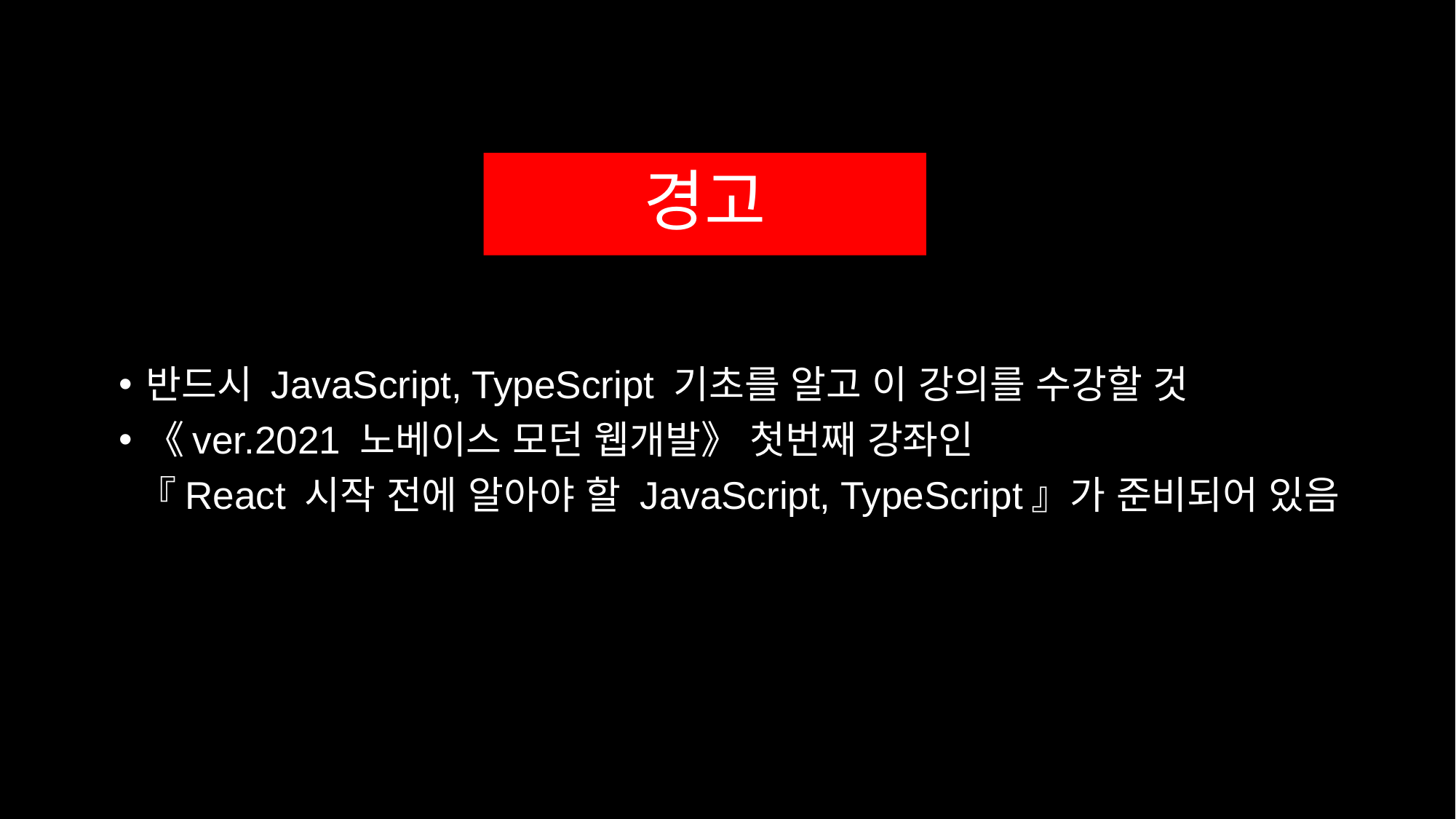

# 경고
반드시 JavaScript, TypeScript 기초를 알고 이 강의를 수강할 것
《ver.2021 노베이스 모던 웹개발》 첫번째 강좌인
 『React 시작 전에 알아야 할 JavaScript, TypeScript』가 준비되어 있음